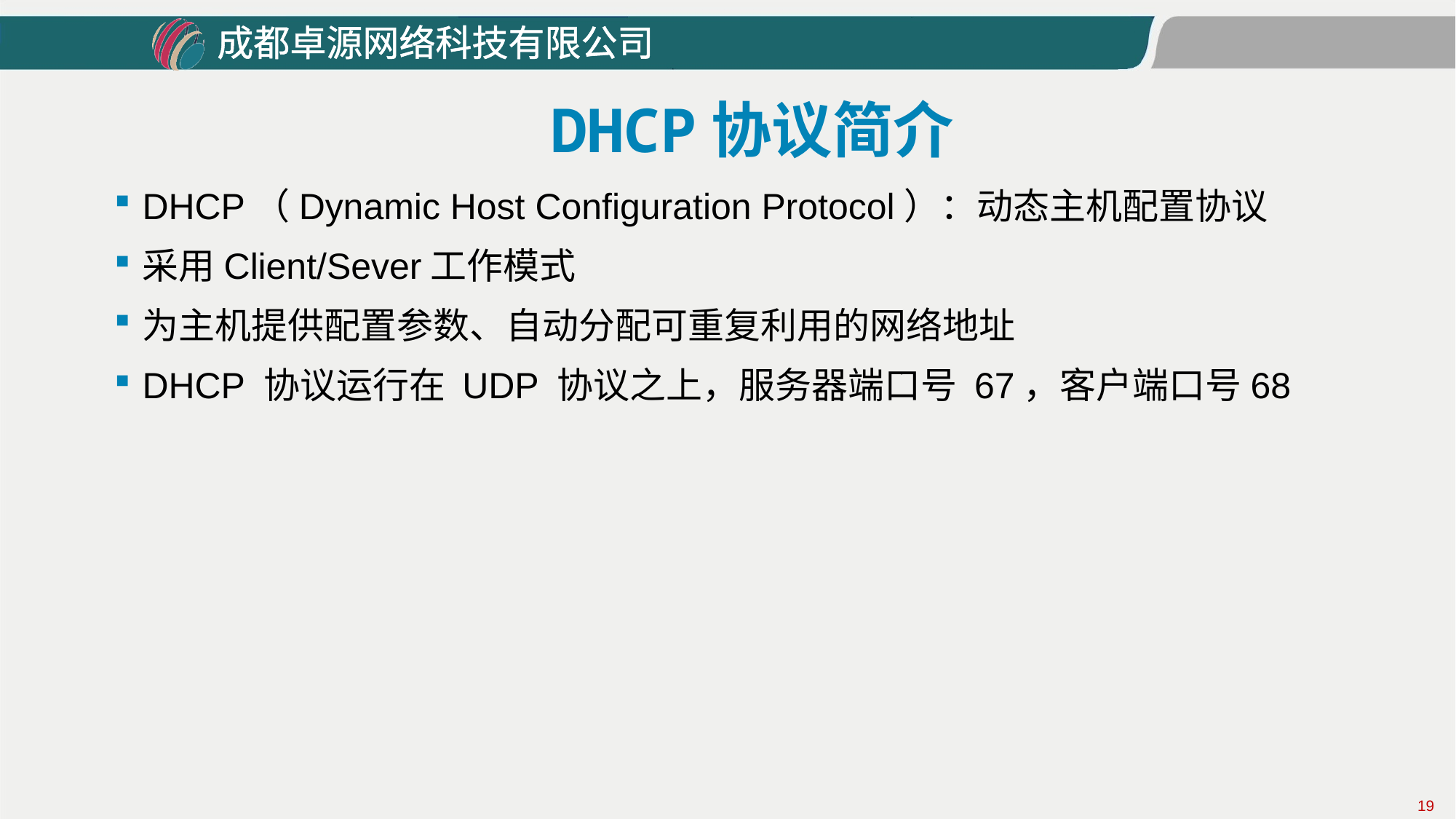

# DHCP协议简介
DHCP（Dynamic Host Configuration Protocol）：动态主机配置协议
采用Client/Sever工作模式
为主机提供配置参数、自动分配可重复利用的网络地址
DHCP 协议运行在 UDP 协议之上，服务器端口号 67，客户端口号68